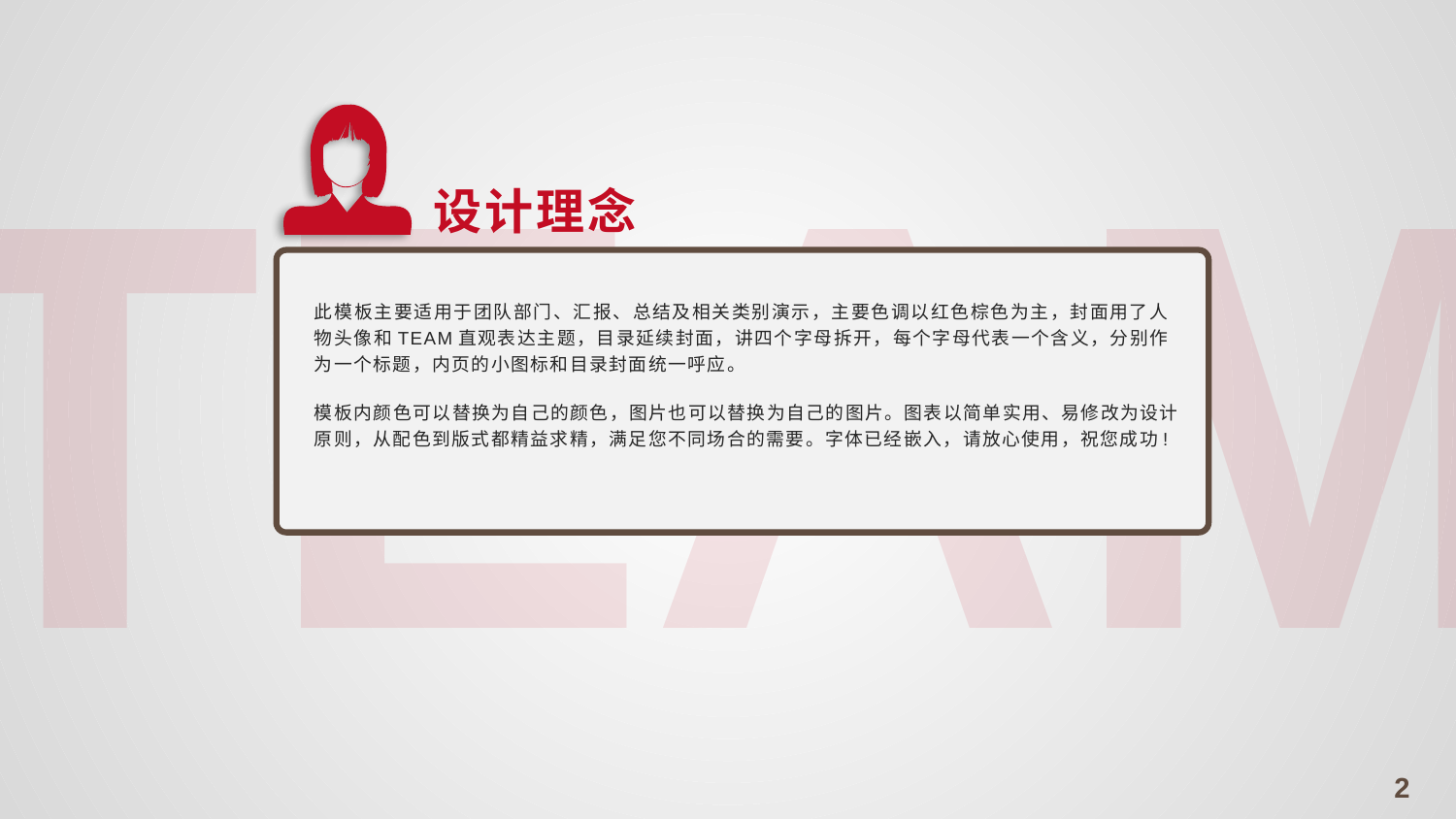

TEAM

设计理念

此模板主要适用于团队部门、汇报、总结及相关类别演示，主要色调以红色棕色为主，封面用了人物头像和TEAM直观表达主题，目录延续封面，讲四个字母拆开，每个字母代表一个含义，分别作为一个标题，内页的小图标和目录封面统一呼应。
模板内颜色可以替换为自己的颜色，图片也可以替换为自己的图片。图表以简单实用、易修改为设计原则，从配色到版式都精益求精，满足您不同场合的需要。字体已经嵌入，请放心使用，祝您成功!
2